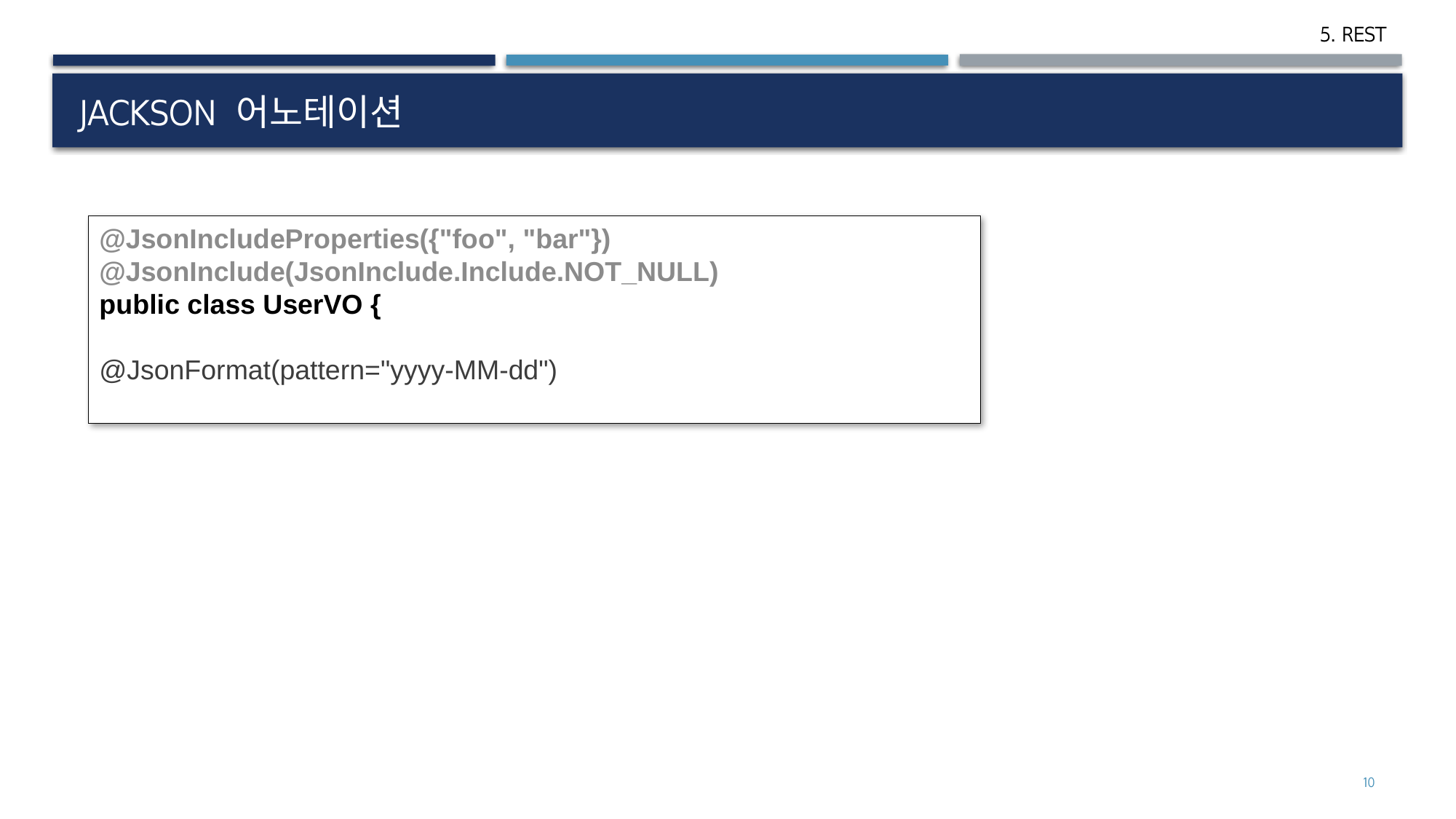

# JACKSON 어노테이션
@JsonIncludeProperties({"foo", "bar"})
@JsonInclude(JsonInclude.Include.NOT_NULL)
public class UserVO {

@JsonFormat(pattern="yyyy-MM-dd")

10